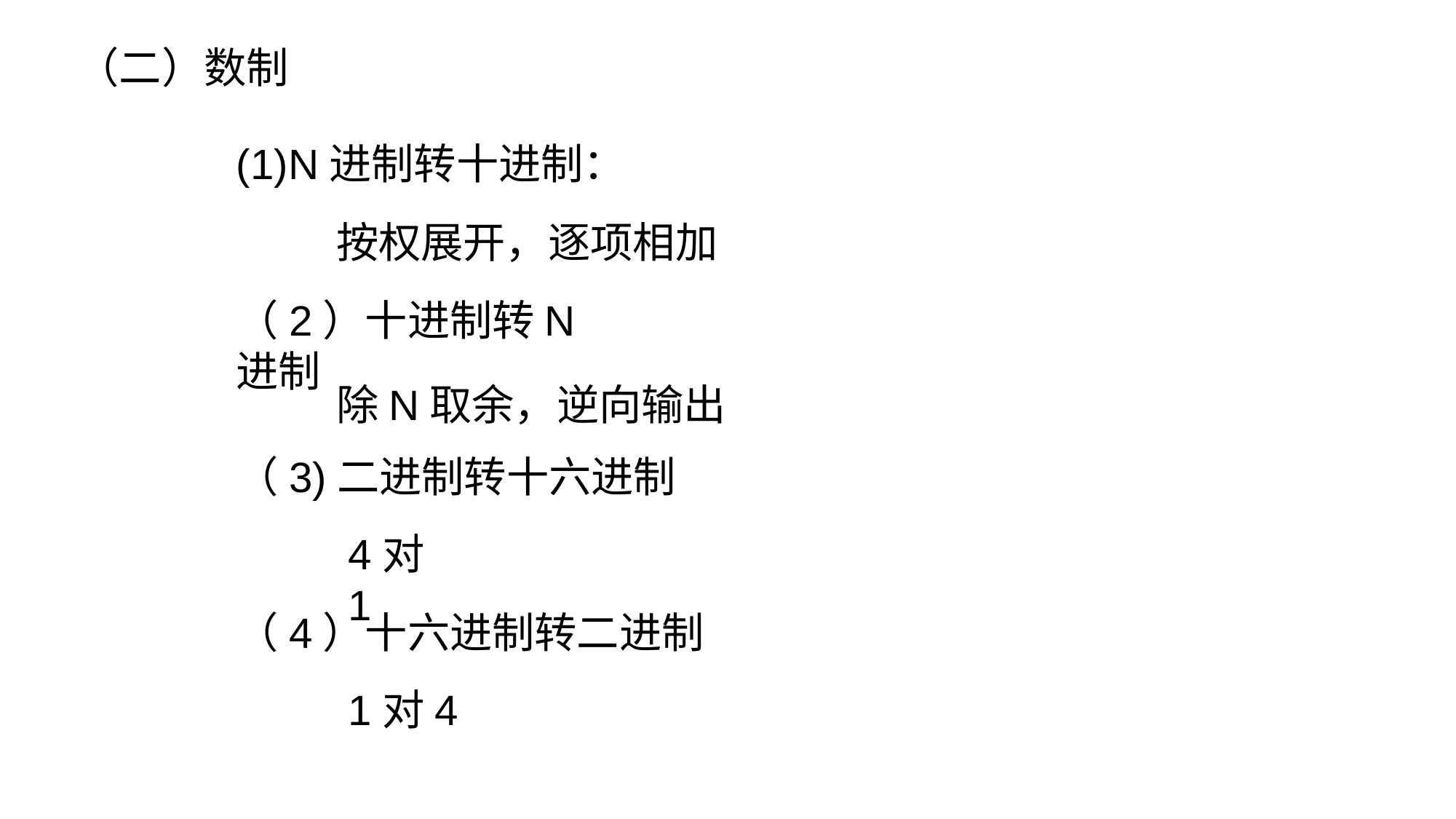

（二）数制
(1)N进制转十进制：
按权展开，逐项相加
（2）十进制转N进制
除N取余，逆向输出
（3)二进制转十六进制
4对1
（4）十六进制转二进制
1对4